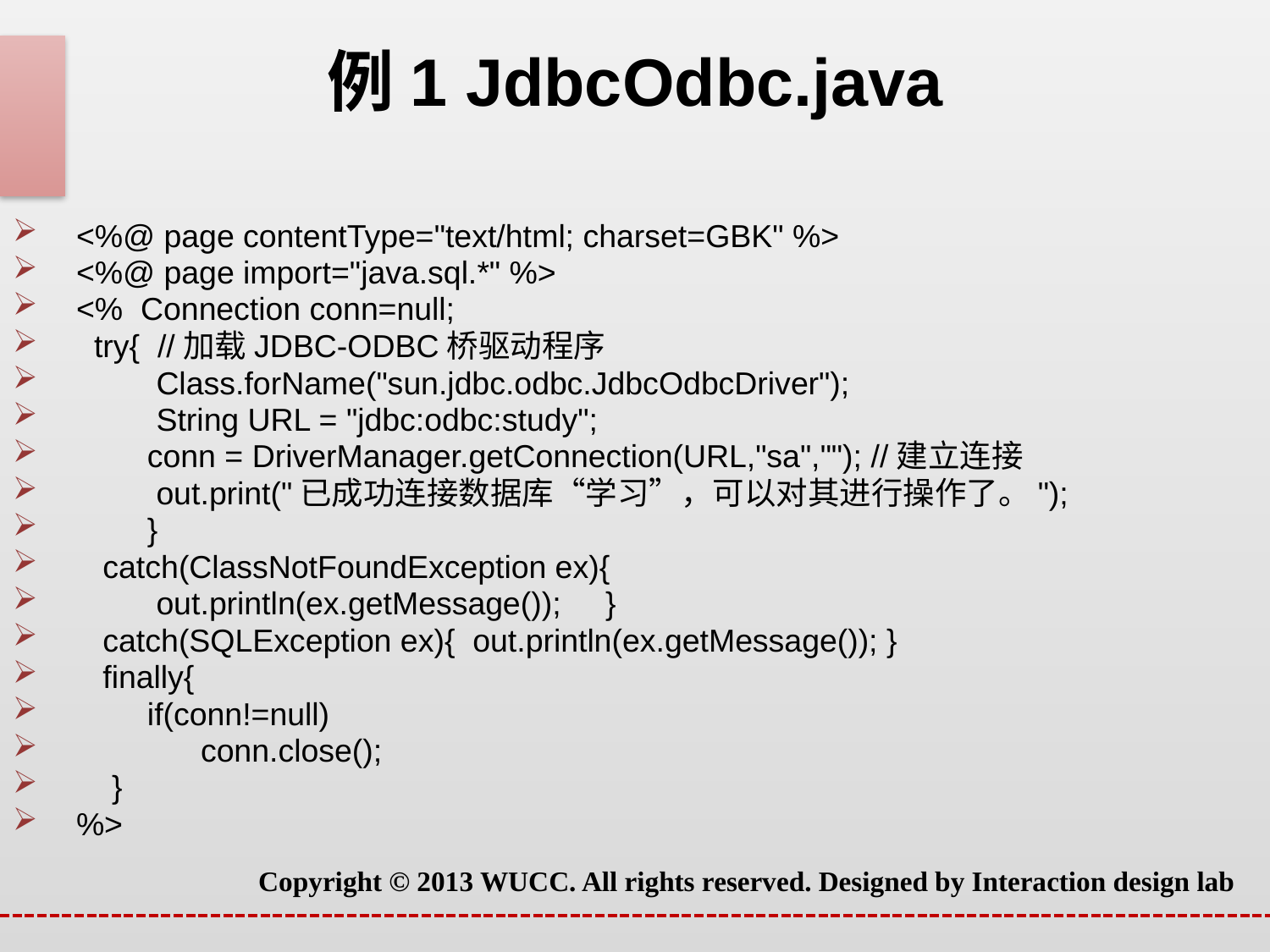

# 例1 JdbcOdbc.java

<%@ page contentType="text/html; charset=GBK" %>
<%@ page import="java.sql.*" %>
<%  Connection conn=null;
  try{  //加载JDBC-ODBC桥驱动程序
         Class.forName("sun.jdbc.odbc.JdbcOdbcDriver");
         String URL = "jdbc:odbc:study";
        conn = DriverManager.getConnection(URL,"sa",""); //建立连接
         out.print("已成功连接数据库“学习”，可以对其进行操作了。");
        }
   catch(ClassNotFoundException ex){
         out.println(ex.getMessage());     }
   catch(SQLException ex){  out.println(ex.getMessage()); }
   finally{
        if(conn!=null)
              conn.close();
    }
%>